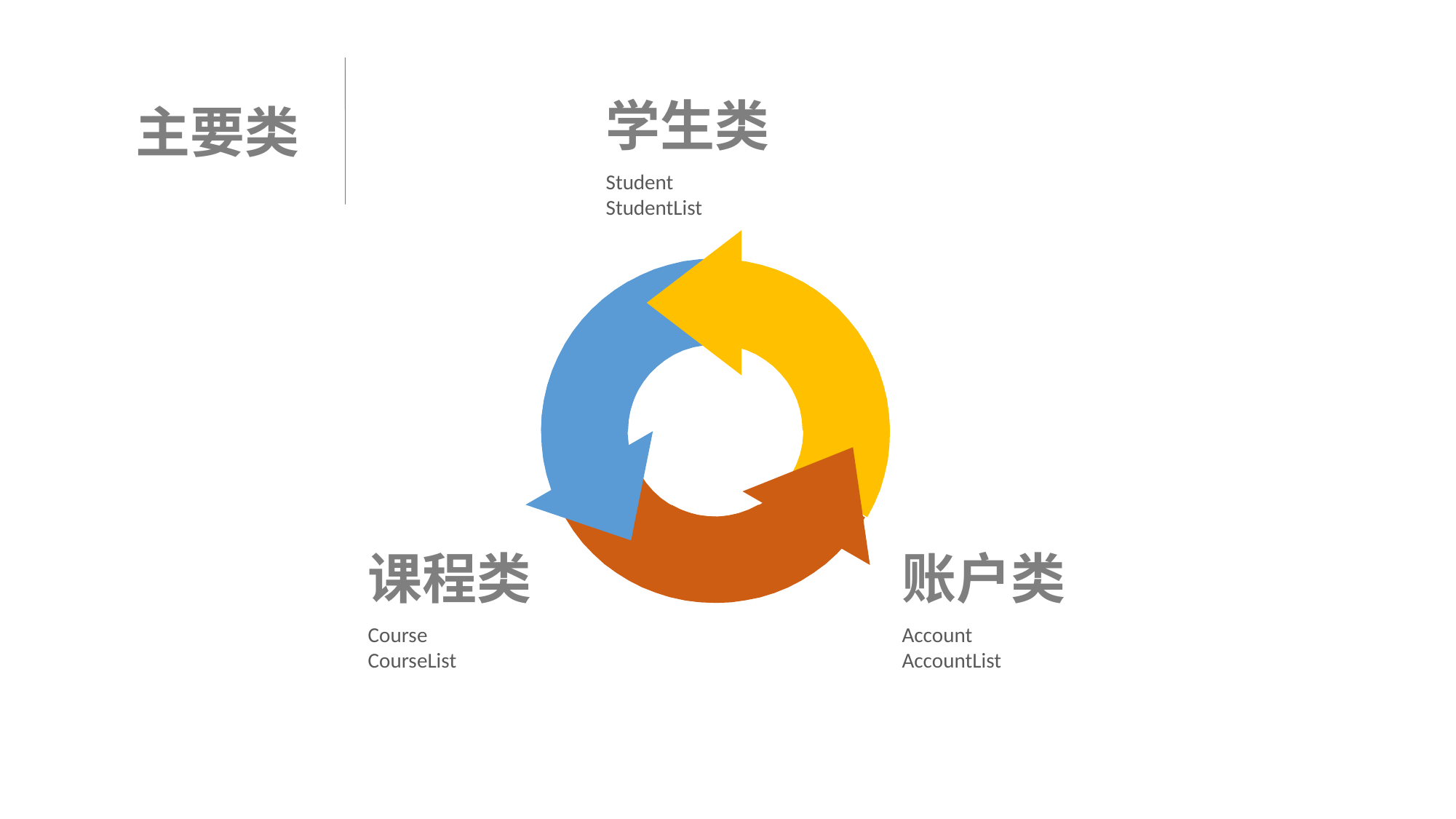

学生类
主要类
Student
StudentList

课程类
账户类
Course
CourseList
Account
AccountList